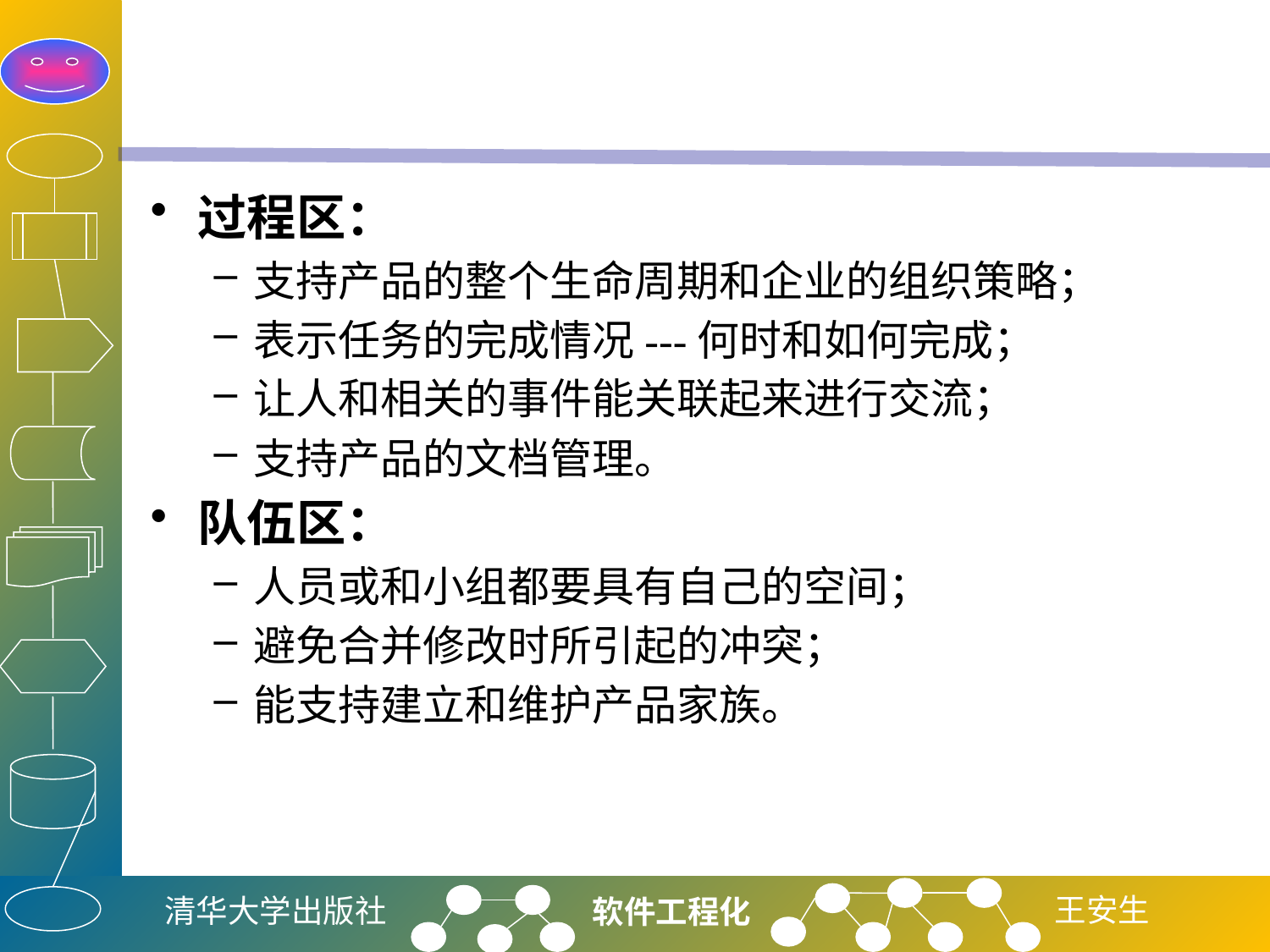

#
过程区：
支持产品的整个生命周期和企业的组织策略；
表示任务的完成情况---何时和如何完成；
让人和相关的事件能关联起来进行交流；
支持产品的文档管理。
队伍区：
人员或和小组都要具有自己的空间；
避免合并修改时所引起的冲突；
能支持建立和维护产品家族。